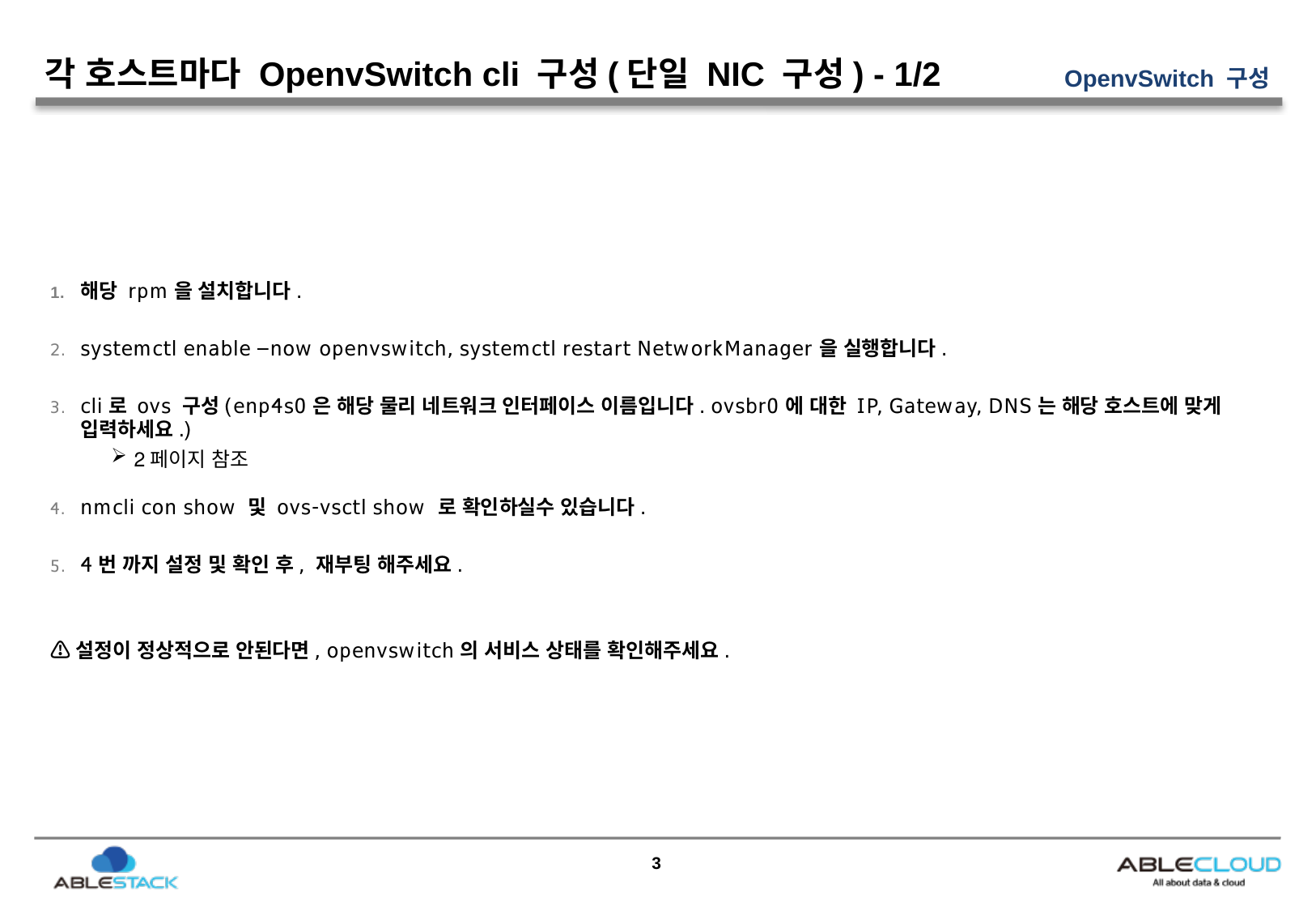

# 각 호스트마다 OpenvSwitch cli 구성(단일 NIC 구성) - 1/2
OpenvSwitch 구성

해당 rpm을 설치합니다.

systemctl enable –now openvswitch, systemctl restart NetworkManager을 실행합니다.

cli로 ovs 구성(enp4s0은 해당 물리 네트워크 인터페이스 이름입니다. ovsbr0에 대한 IP, Gateway, DNS는 해당 호스트에 맞게 입력하세요.)
2페이지 참조

nmcli con show 및 ovs-vsctl show 로 확인하실수 있습니다.

4번 까지 설정 및 확인 후, 재부팅 해주세요.

⚠︎설정이 정상적으로 안된다면, openvswitch의 서비스 상태를 확인해주세요.